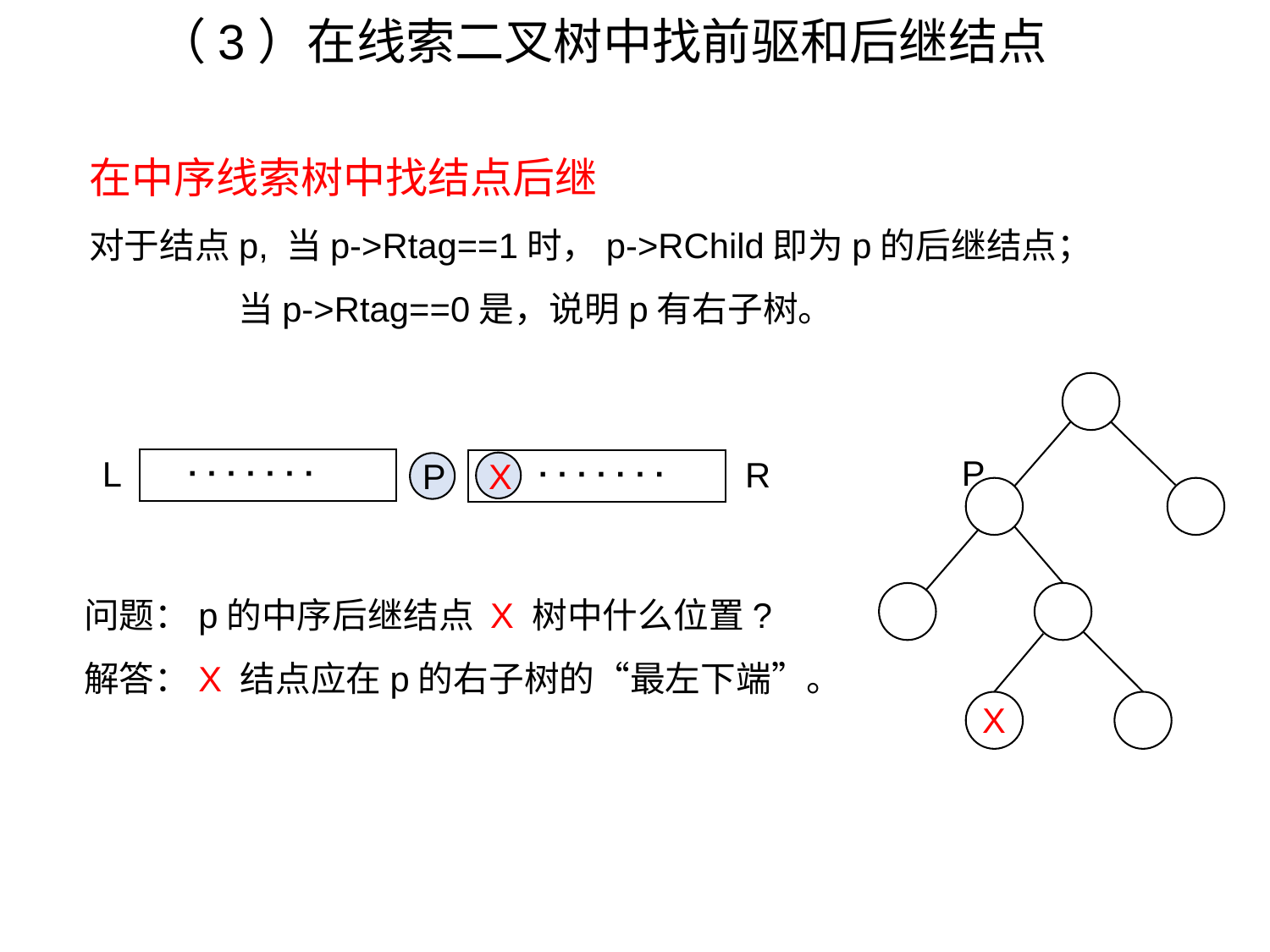

（3）在线索二叉树中找前驱和后继结点
在中序线索树中找结点后继
对于结点p, 当p->Rtag==1时，p->RChild即为p的后继结点；
                  当p->Rtag==0是，说明p有右子树。

P

L
R
X

P
| · · · · · · · |
| --- |
| · · · · · · · |
| --- |

问题：p的中序后继结点 X 树中什么位置?
解答：X 结点应在p的右子树的“最左下端”。
X
42